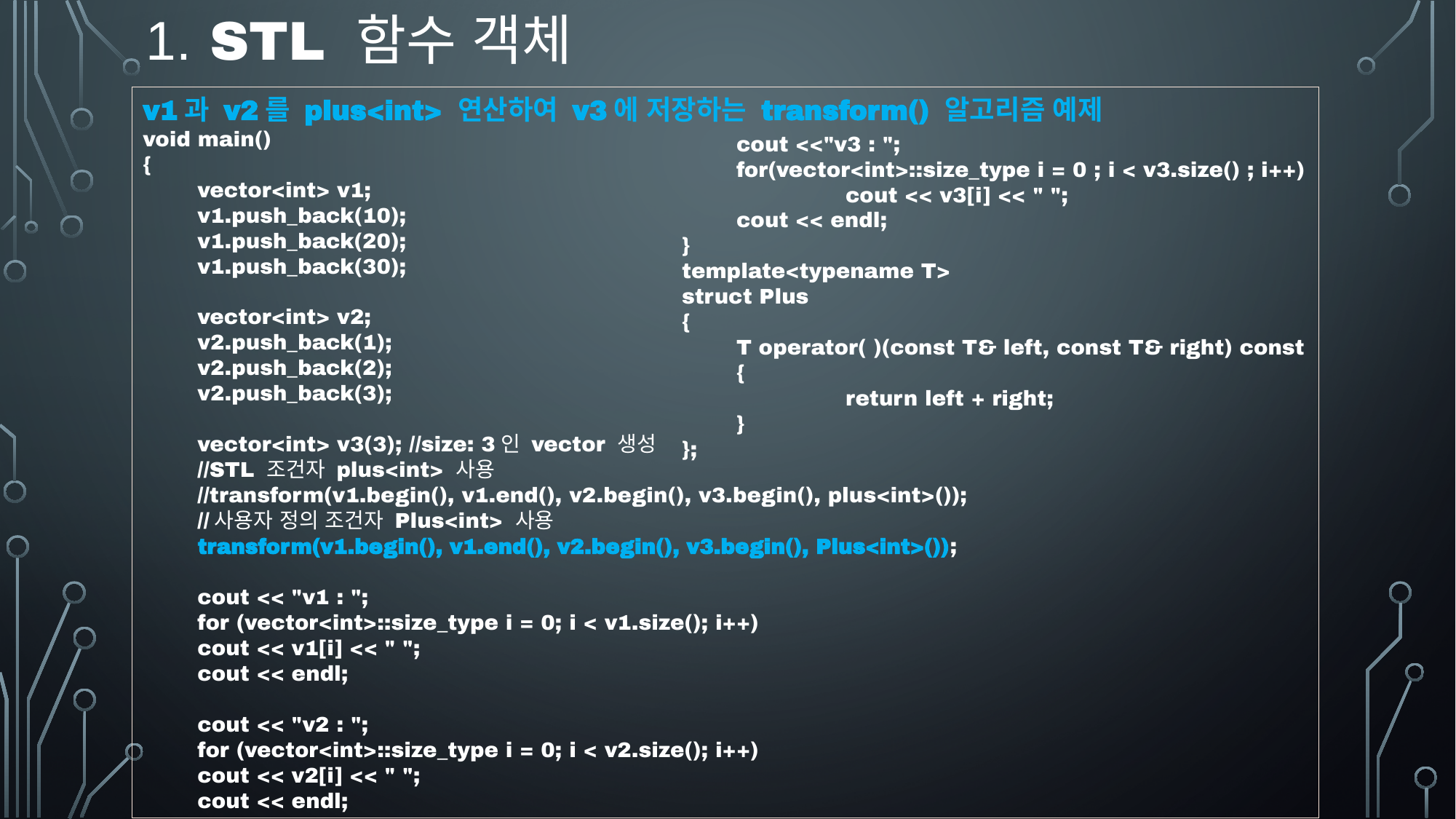

# 1. STL 함수 객체
v1과 v2를 plus<int> 연산하여 v3에 저장하는 transform() 알고리즘 예제
void main()
{
vector<int> v1;
v1.push_back(10);
v1.push_back(20);
v1.push_back(30);

vector<int> v2;
v2.push_back(1);
v2.push_back(2);
v2.push_back(3);

vector<int> v3(3); //size: 3인 vector 생성
//STL 조건자 plus<int> 사용
//transform(v1.begin(), v1.end(), v2.begin(), v3.begin(), plus<int>());
//사용자 정의 조건자 Plus<int> 사용
transform(v1.begin(), v1.end(), v2.begin(), v3.begin(), Plus<int>());

cout << "v1 : ";
for (vector<int>::size_type i = 0; i < v1.size(); i++)
cout << v1[i] << " ";
cout << endl;

cout << "v2 : ";
for (vector<int>::size_type i = 0; i < v2.size(); i++)
cout << v2[i] << " ";
cout << endl;
cout <<"v3 : ";
for(vector<int>::size_type i = 0 ; i < v3.size() ; i++)
	cout << v3[i] << " ";
cout << endl;
}
template<typename T>
struct Plus
{
T operator( )(const T& left, const T& right) const
{
	return left + right;
}
};